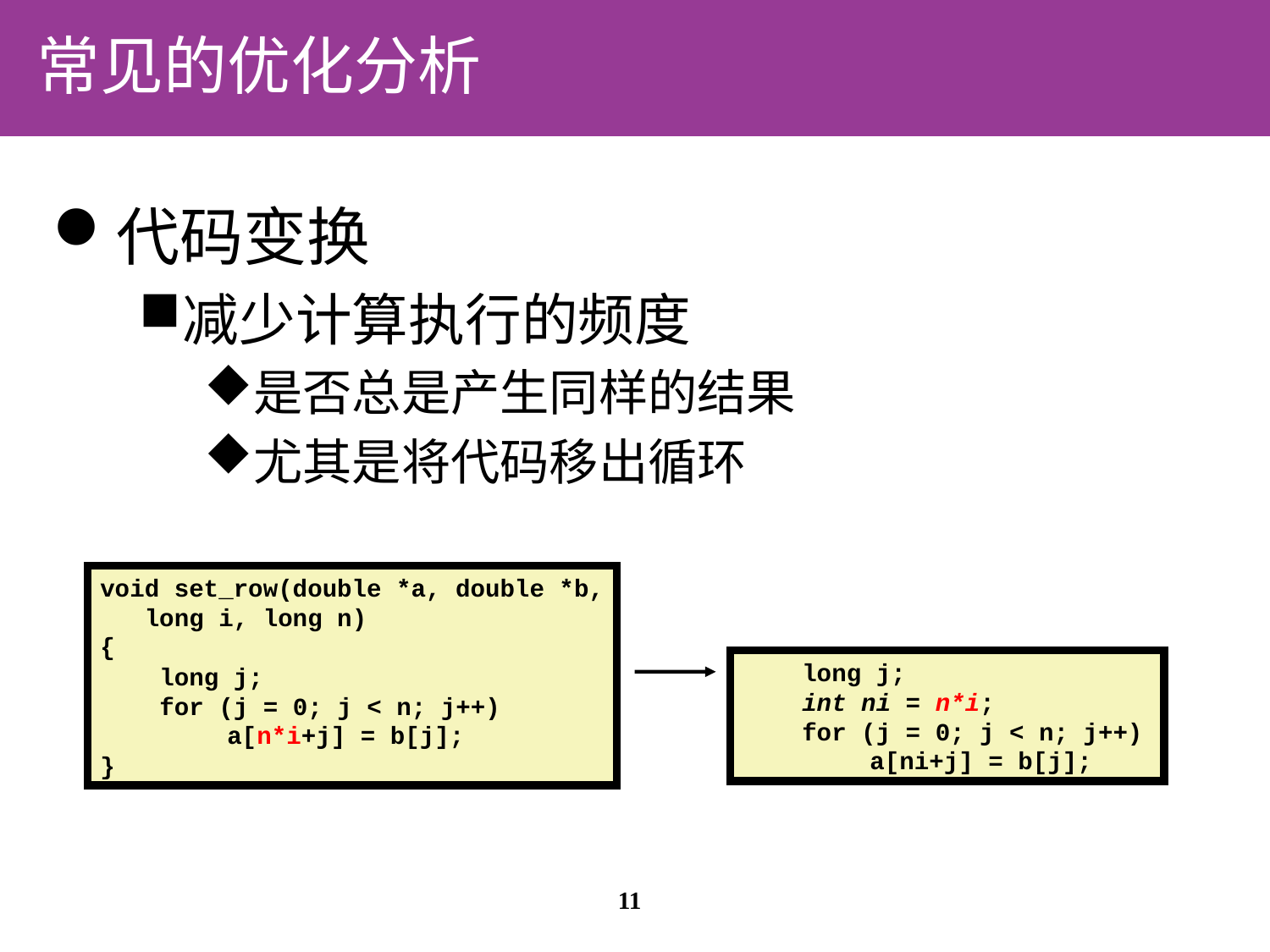

# 常见的优化分析
代码变换
减少计算执行的频度
是否总是产生同样的结果
尤其是将代码移出循环
void set_row(double *a, double *b,
   long i, long n)
{
    long j;
    for (j = 0; j < n; j++)
	a[n*i+j] = b[j];
}
    long j;
    int ni = n*i;
    for (j = 0; j < n; j++)
	a[ni+j] = b[j];

11